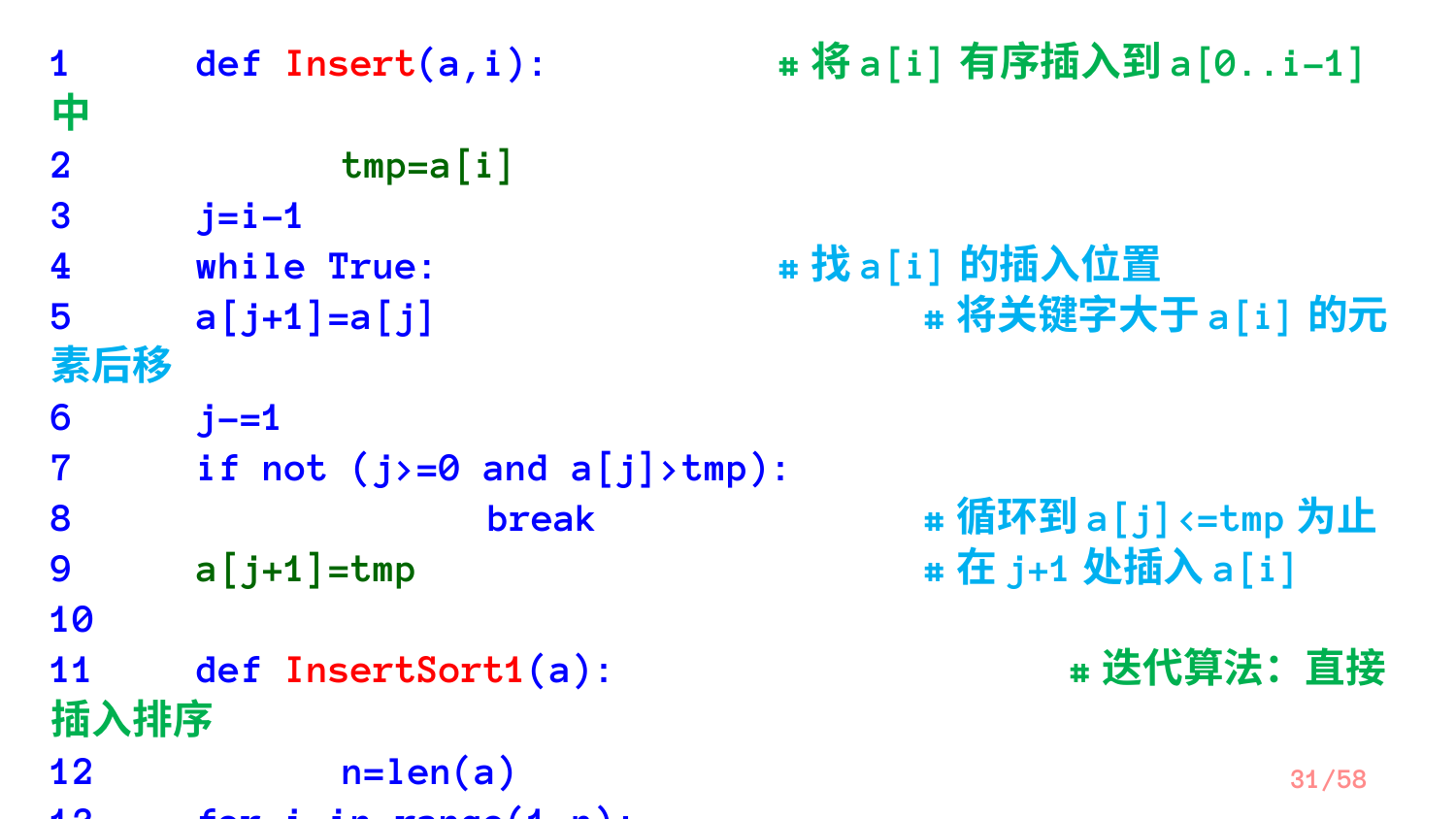

1	def Insert(a,i):        	#将a[i]有序插入到a[0..i-1]中
2 		tmp=a[i]
3  	j=i-1
4  	while True:           	#找a[i]的插入位置
5     	a[j+1]=a[j]   			#将关键字大于a[i]的元素后移
6     	j-=1
7     	if not (j>=0 and a[j]>tmp):
8      		break           	#循环到a[j]<=tmp为止
9  	a[j+1]=tmp      			#在j+1处插入a[i]
10
11	def InsertSort1(a): 			#迭代算法：直接插入排序
12		n=len(a)
13 	for i in range(1,n):
14   		if a[i]<a[i-1]:Insert(a,i)  	#反序时调用Insert
31/58